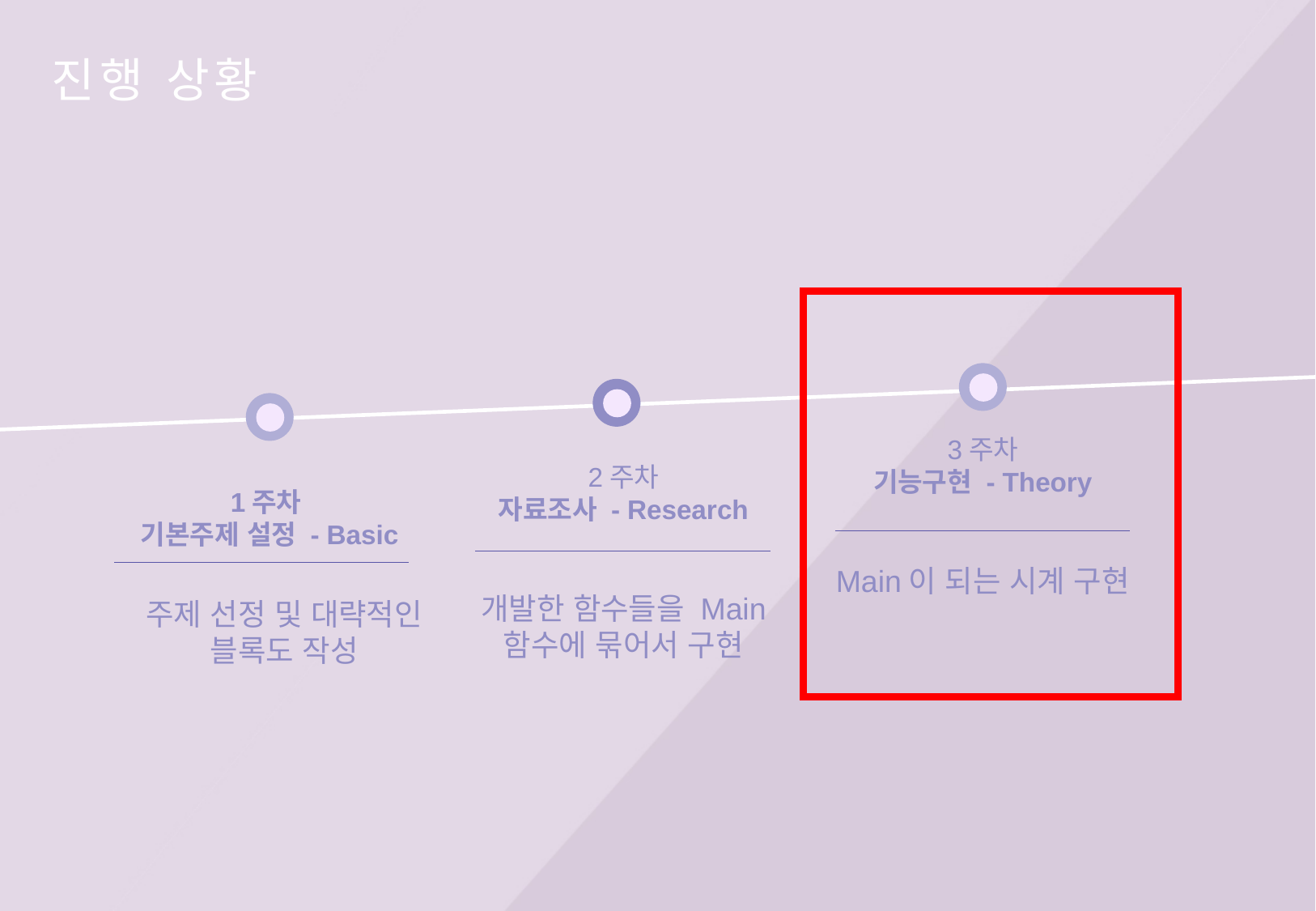

진행 상황

3주차
기능구현 - Theory

Main이 되는 시계 구현
2주차
자료조사 - Research

개발한 함수들을 Main 함수에 묶어서 구현
1주차
기본주제 설정 - Basic

주제 선정 및 대략적인 블록도 작성